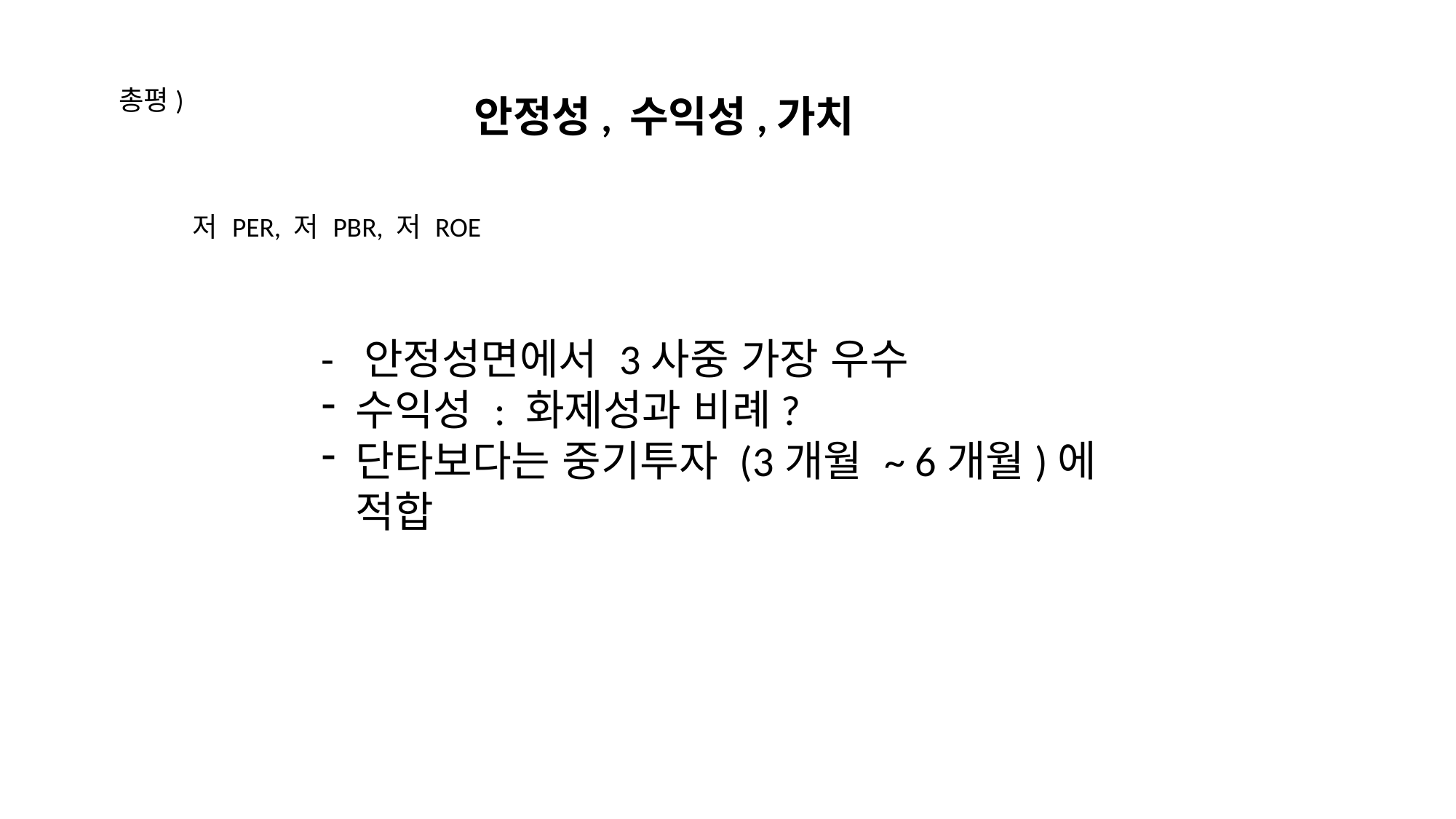

총평)
안정성,
수익성,
가치
저 PER, 저 PBR, 저 ROE
-  안정성면에서 3사중 가장 우수
수익성 : 화제성과 비례?
단타보다는 중기투자 (3개월 ~ 6개월)에 적합